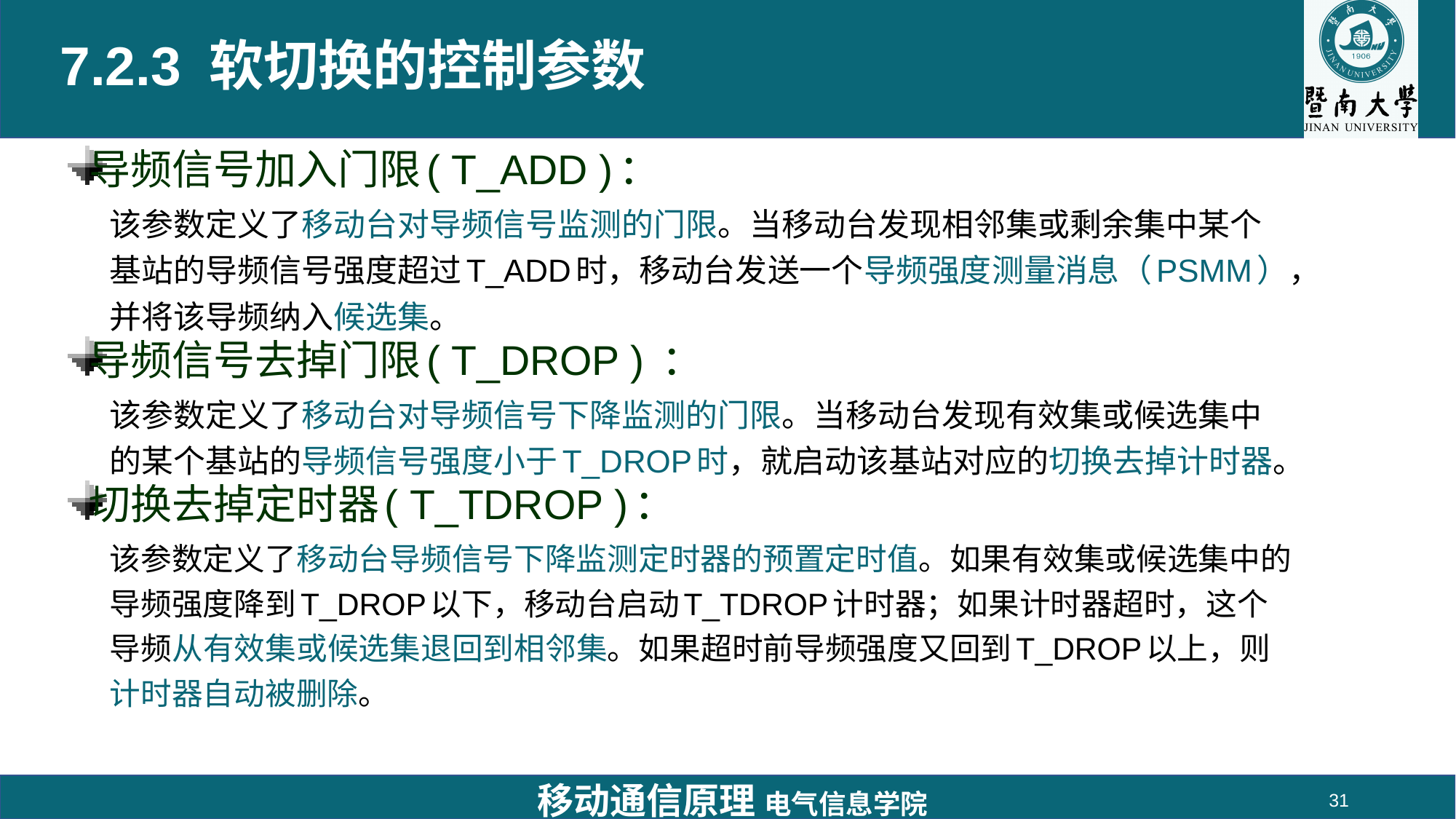

# 7.2.3 软切换的控制参数
导频信号加入门限( T_ADD )：
该参数定义了移动台对导频信号监测的门限。当移动台发现相邻集或剩余集中某个基站的导频信号强度超过T_ADD时，移动台发送一个导频强度测量消息（PSMM），并将该导频纳入候选集。
导频信号去掉门限( T_DROP ) ：
该参数定义了移动台对导频信号下降监测的门限。当移动台发现有效集或候选集中的某个基站的导频信号强度小于T_DROP时，就启动该基站对应的切换去掉计时器。
切换去掉定时器( T_TDROP )：
该参数定义了移动台导频信号下降监测定时器的预置定时值。如果有效集或候选集中的导频强度降到T_DROP以下，移动台启动T_TDROP计时器；如果计时器超时，这个导频从有效集或候选集退回到相邻集。如果超时前导频强度又回到T_DROP以上，则计时器自动被删除。
移动通信原理 电气信息学院
31